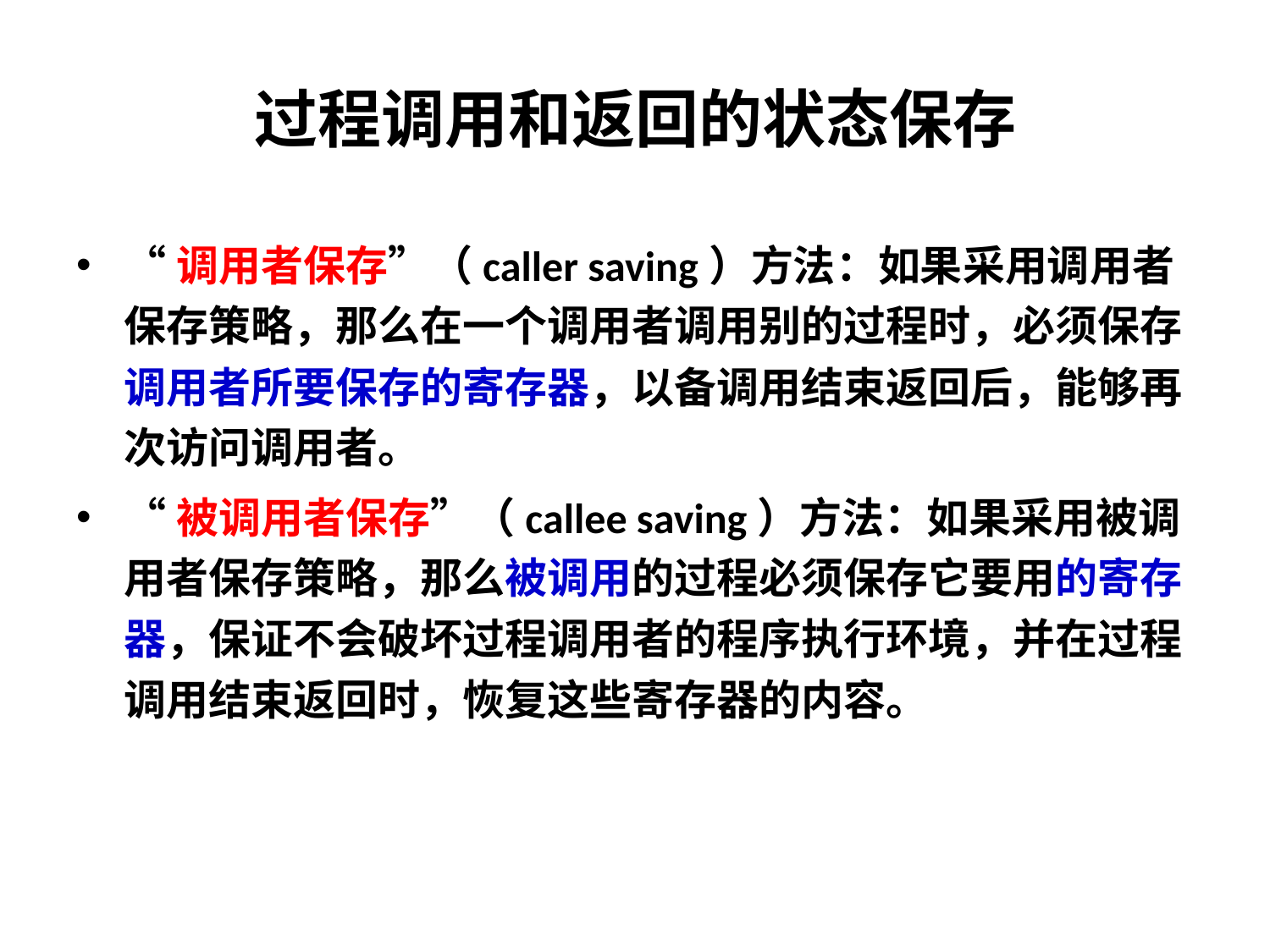

# 过程调用和返回的状态保存
“调用者保存”（caller saving）方法：如果采用调用者保存策略，那么在一个调用者调用别的过程时，必须保存调用者所要保存的寄存器，以备调用结束返回后，能够再次访问调用者。
“被调用者保存”（callee saving）方法：如果采用被调用者保存策略，那么被调用的过程必须保存它要用的寄存器，保证不会破坏过程调用者的程序执行环境，并在过程调用结束返回时，恢复这些寄存器的内容。